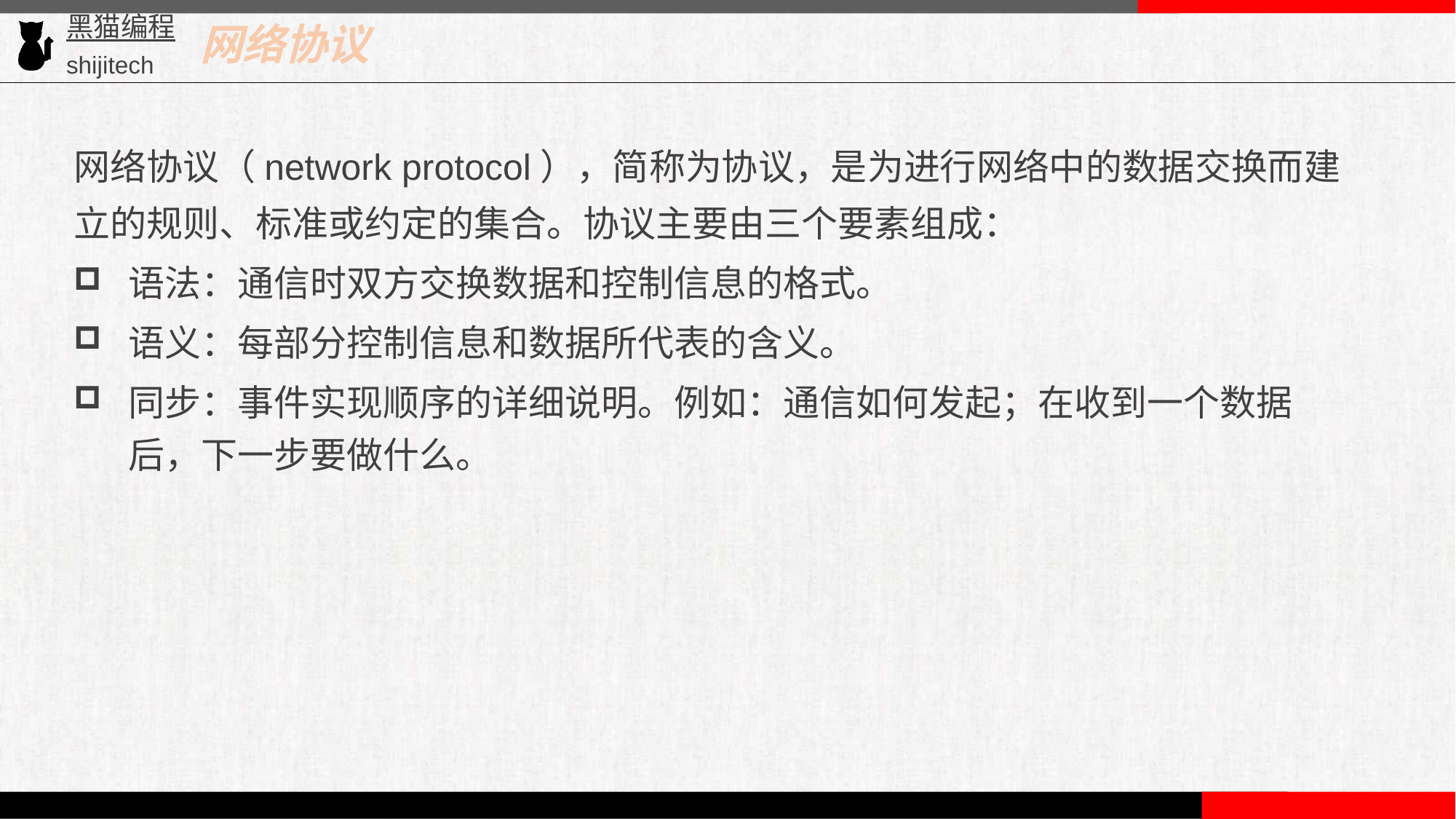

网络协议
网络协议（network protocol），简称为协议，是为进行网络中的数据交换而建立的规则、标准或约定的集合。协议主要由三个要素组成：
语法：通信时双方交换数据和控制信息的格式。
语义：每部分控制信息和数据所代表的含义。
同步：事件实现顺序的详细说明。例如：通信如何发起；在收到一个数据后，下一步要做什么。